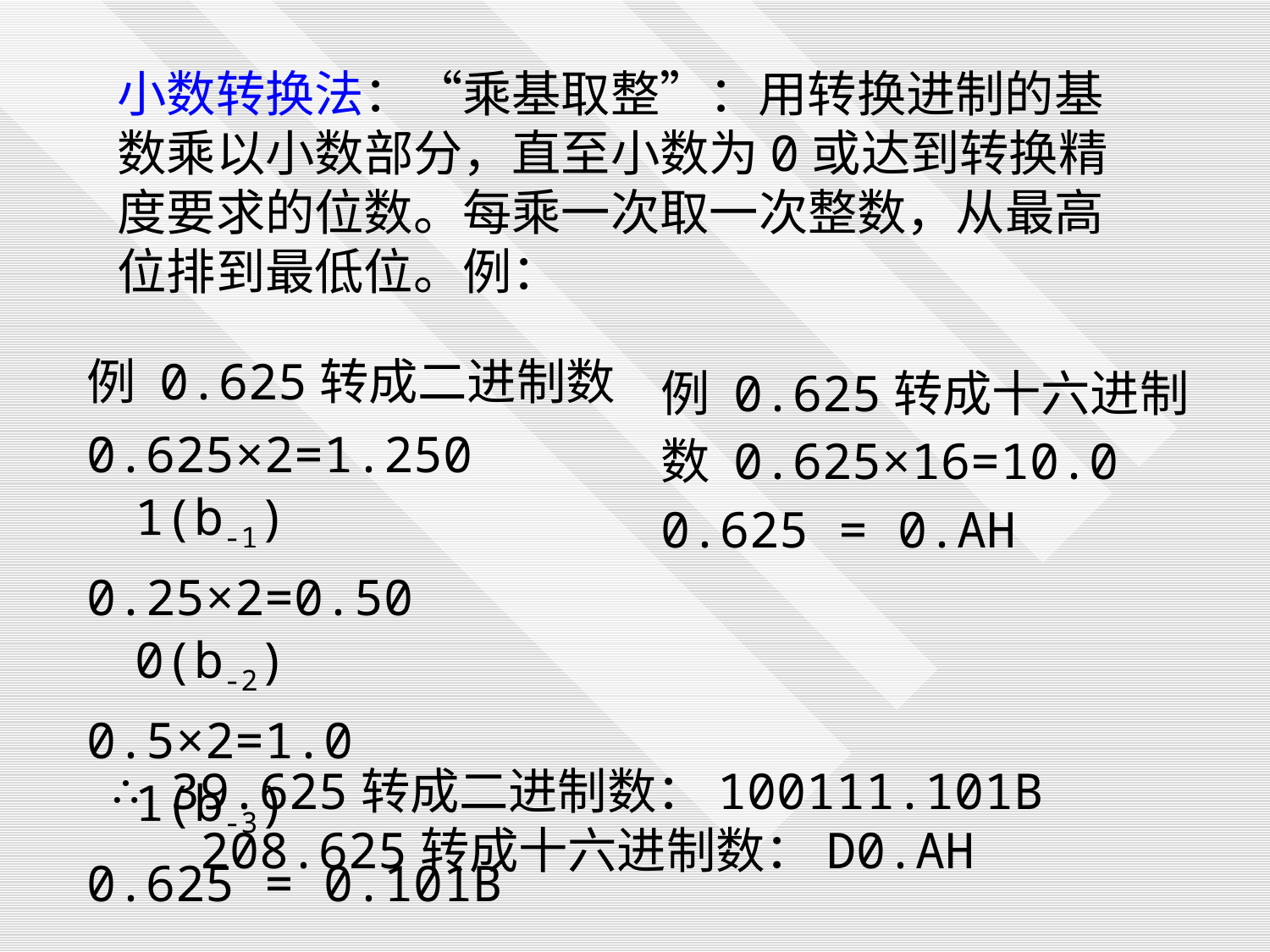

小数转换法：“乘基取整”：用转换进制的基数乘以小数部分，直至小数为0或达到转换精度要求的位数。每乘一次取一次整数，从最高位排到最低位。例：
例 0.625转成十六进制数 0.625×16=10.0
0.625 = 0.AH

例 0.625转成二进制数
0.625×2=1.250  1(b-1)
0.25×2=0.50    0(b-2)
0.5×2=1.0	      1(b-3)
0.625 = 0.101B
∴ 39.625转成二进制数：100111.101B
   208.625转成十六进制数：D0.AH